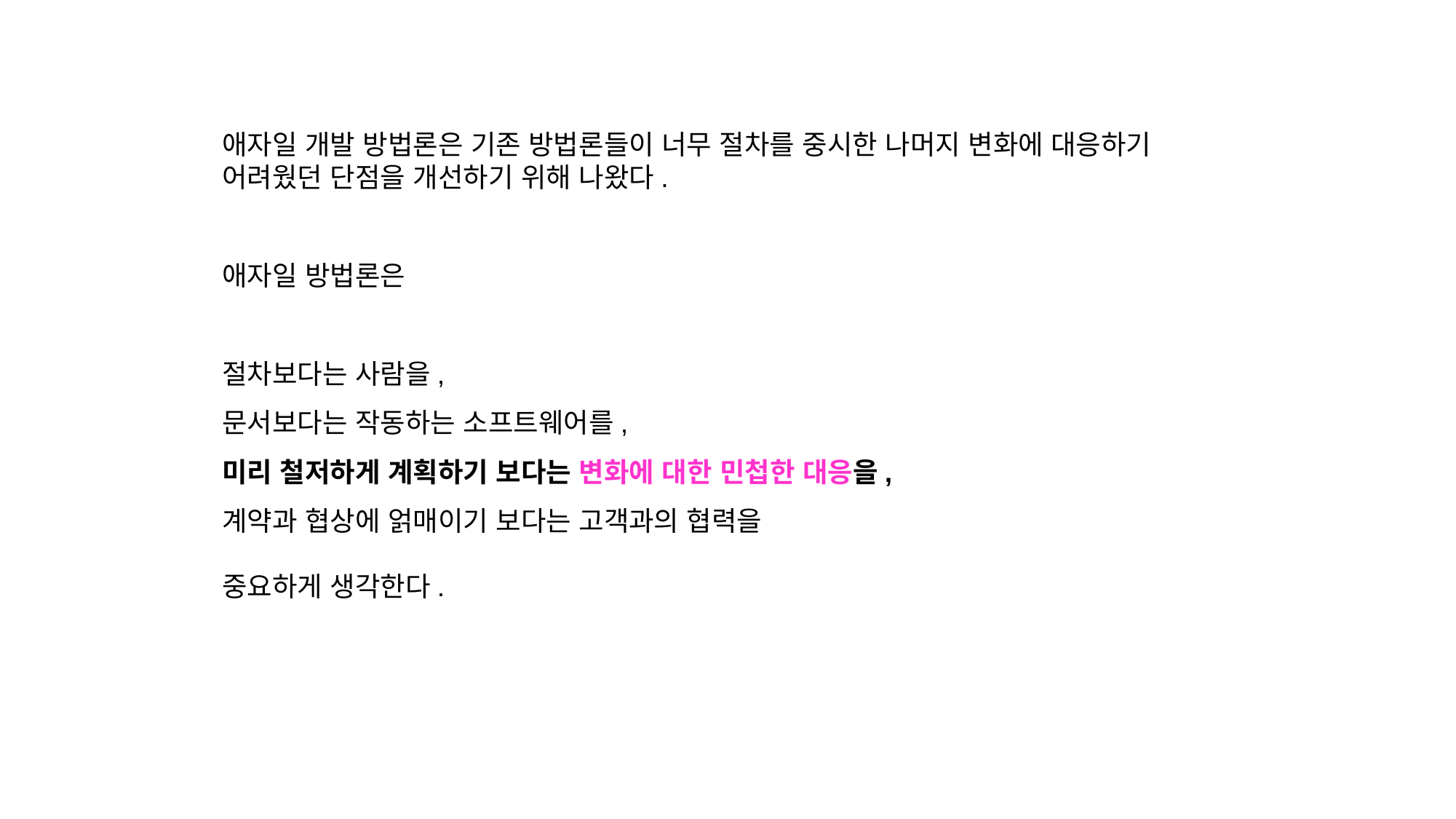

애자일 개발 방법론은 기존 방법론들이 너무 절차를 중시한 나머지 변화에 대응하기 어려웠던 단점을 개선하기 위해 나왔다.

애자일 방법론은

절차보다는 사람을,
문서보다는 작동하는 소프트웨어를,
미리 철저하게 계획하기 보다는 변화에 대한 민첩한 대응을,
계약과 협상에 얽매이기 보다는 고객과의 협력을

중요하게 생각한다.